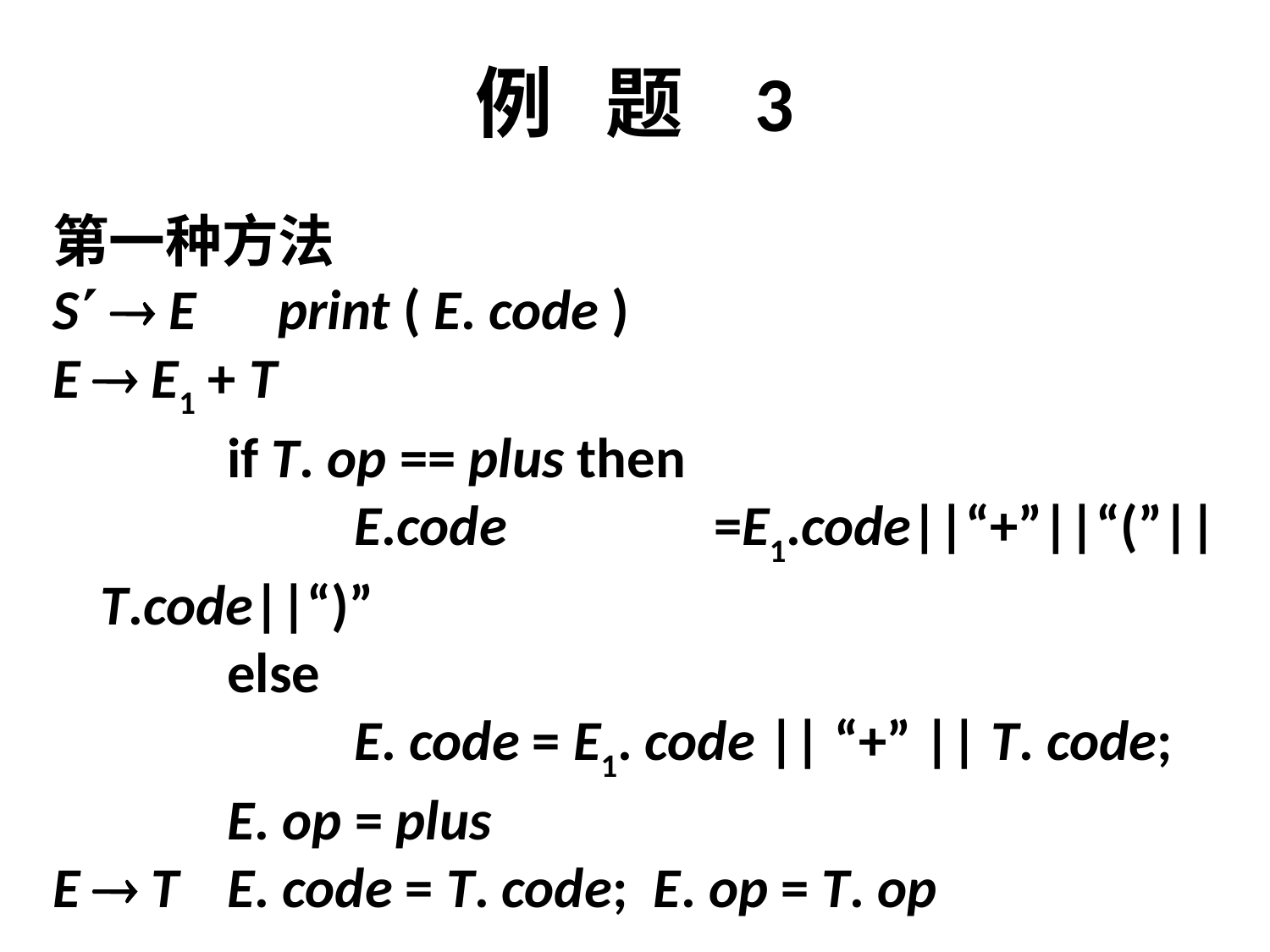

# 例   题   3
第一种方法
S′ → E	    print ( E. code )
E → E1 + T
		if T. op == plus then
			E.code =E1.code||“+”||“(”||T.code||“)”
		else
			E. code = E1. code || “+” || T. code;
		E. op = plus
E → T	E. code = T. code;  E. op = T. op